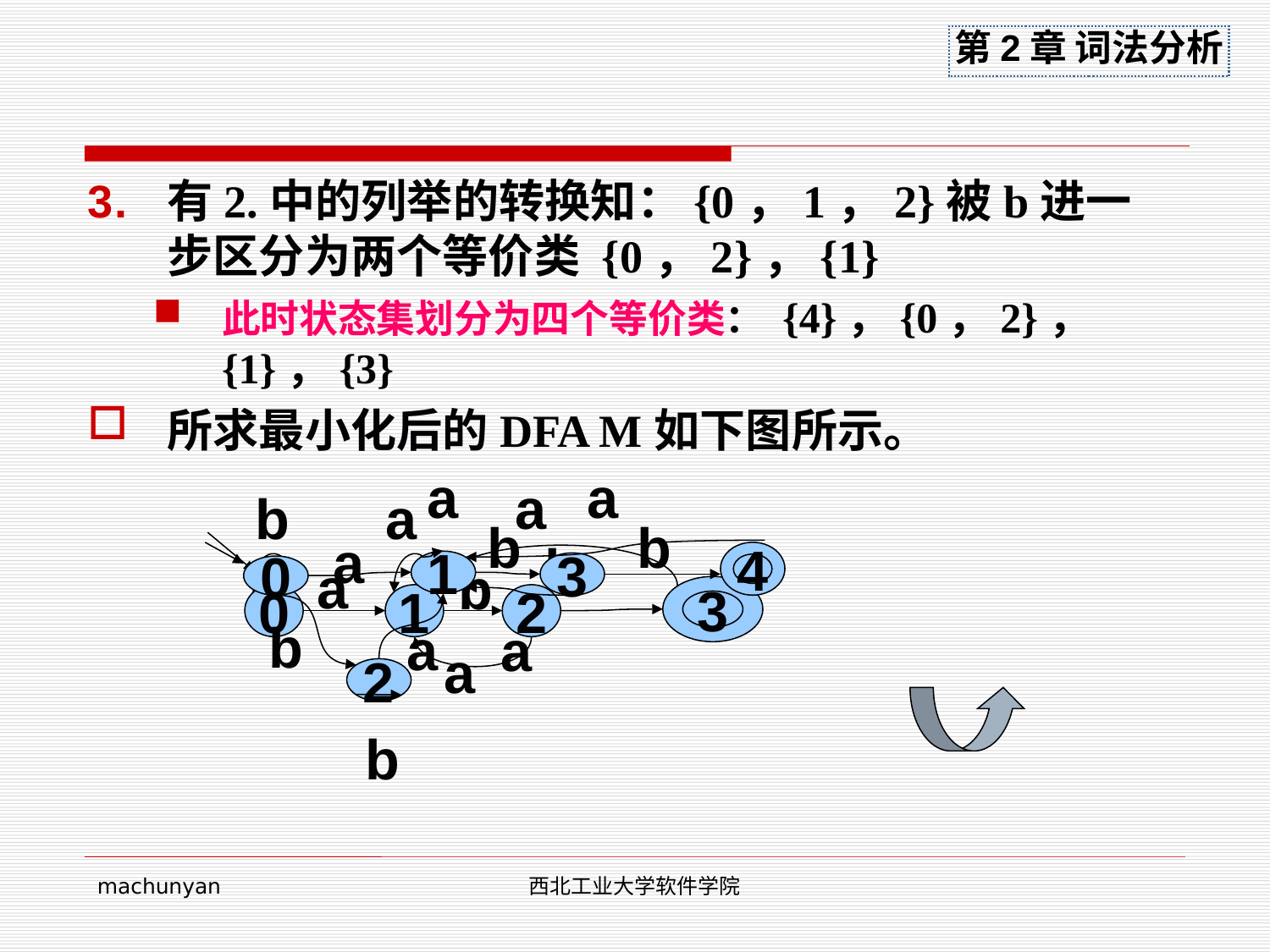

#
有2.中的列举的转换知：{0，1，2}被b进一步区分为两个等价类 {0，2}，{1}
此时状态集划分为四个等价类： {4}，{0，2}，{1}，{3}
所求最小化后的DFA M如下图所示。
a
a
b
b
a

4
1
3
0
b
a
a
2
b
a
b
a
b

a
b

3
0
1
2
a

machunyan

西北工业大学软件学院
111